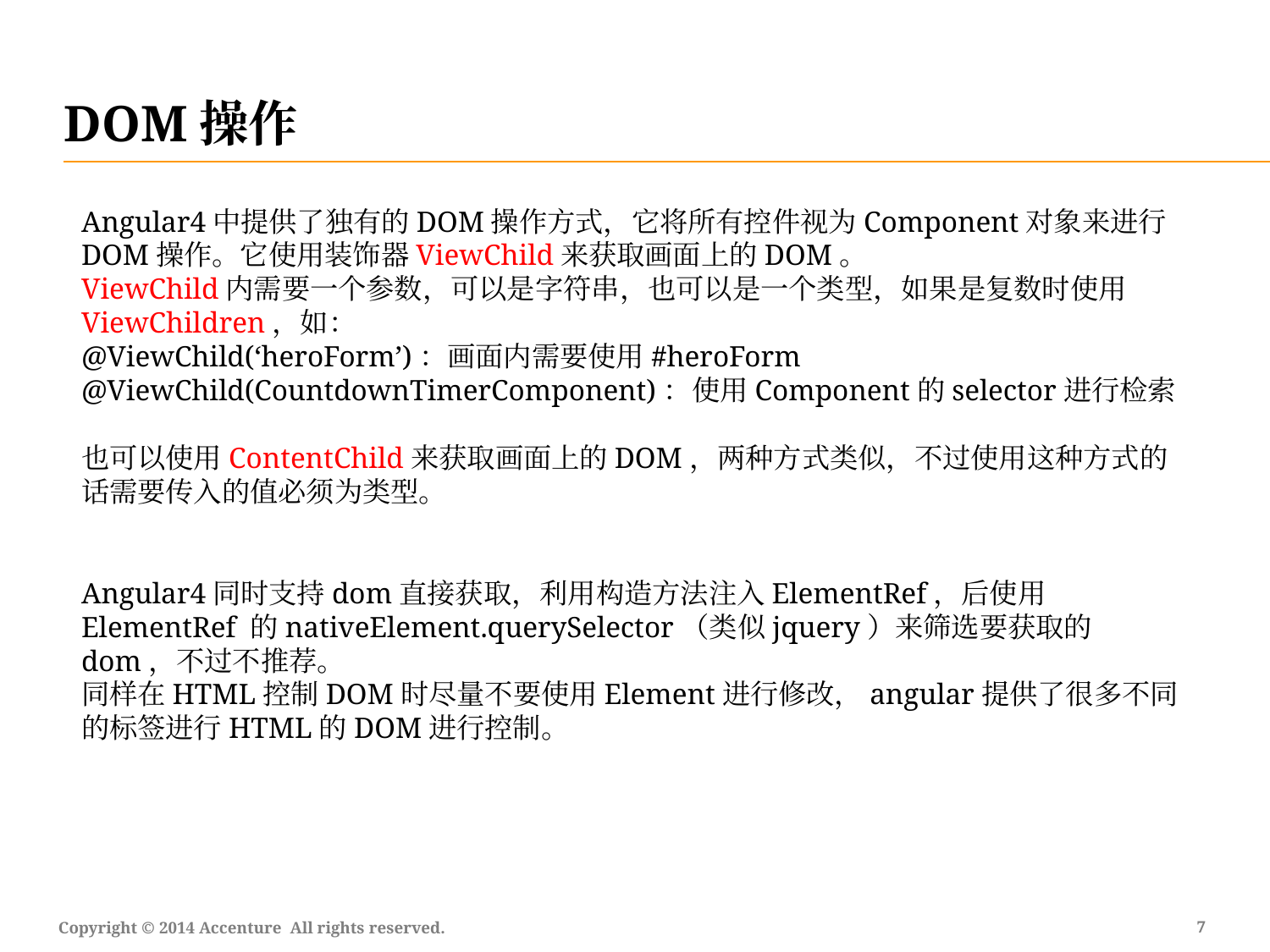

# DOM操作
Angular4中提供了独有的DOM操作方式，它将所有控件视为Component对象来进行DOM操作。它使用装饰器ViewChild来获取画面上的DOM。
ViewChild内需要一个参数，可以是字符串，也可以是一个类型，如果是复数时使用ViewChildren，如：
@ViewChild(‘heroForm’)：画面内需要使用#heroForm
@ViewChild(CountdownTimerComponent)：使用Component的selector进行检索

也可以使用ContentChild来获取画面上的DOM，两种方式类似，不过使用这种方式的话需要传入的值必须为类型。

Angular4同时支持dom直接获取，利用构造方法注入ElementRef，后使用ElementRef 的nativeElement.querySelector（类似jquery）来筛选要获取的dom，不过不推荐。
同样在HTML控制DOM时尽量不要使用Element进行修改，angular提供了很多不同的标签进行HTML的DOM进行控制。

7
Copyright © 2014 Accenture  All rights reserved.